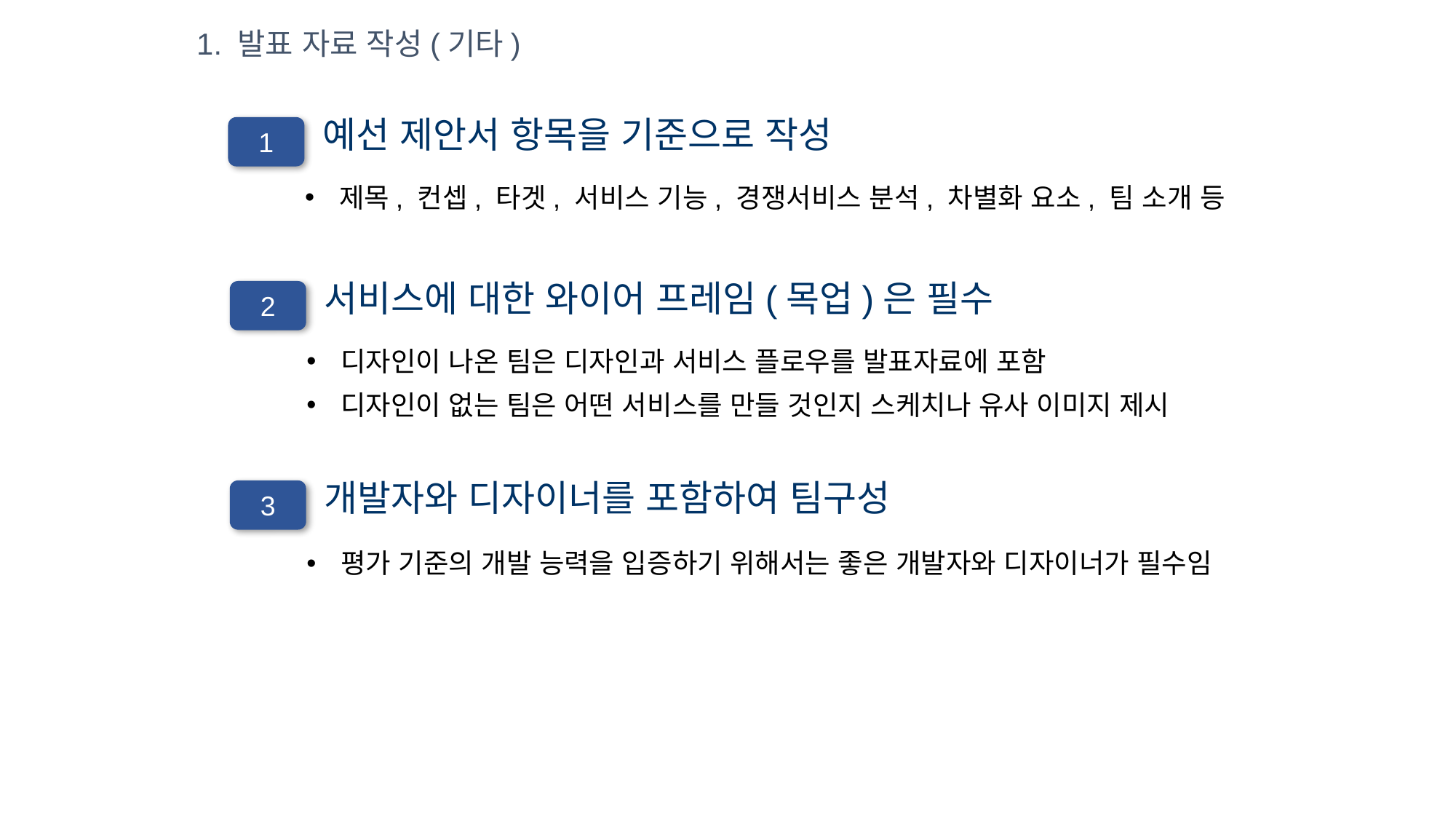

1. 발표 자료 작성(기타)
예선 제안서 항목을 기준으로 작성
1
제목, 컨셉, 타겟, 서비스 기능, 경쟁서비스 분석, 차별화 요소, 팀 소개 등
서비스에 대한 와이어 프레임(목업)은 필수
2
디자인이 나온 팀은 디자인과 서비스 플로우를 발표자료에 포함
디자인이 없는 팀은 어떤 서비스를 만들 것인지 스케치나 유사 이미지 제시
개발자와 디자이너를 포함하여 팀구성
3
평가 기준의 개발 능력을 입증하기 위해서는 좋은 개발자와 디자이너가 필수임